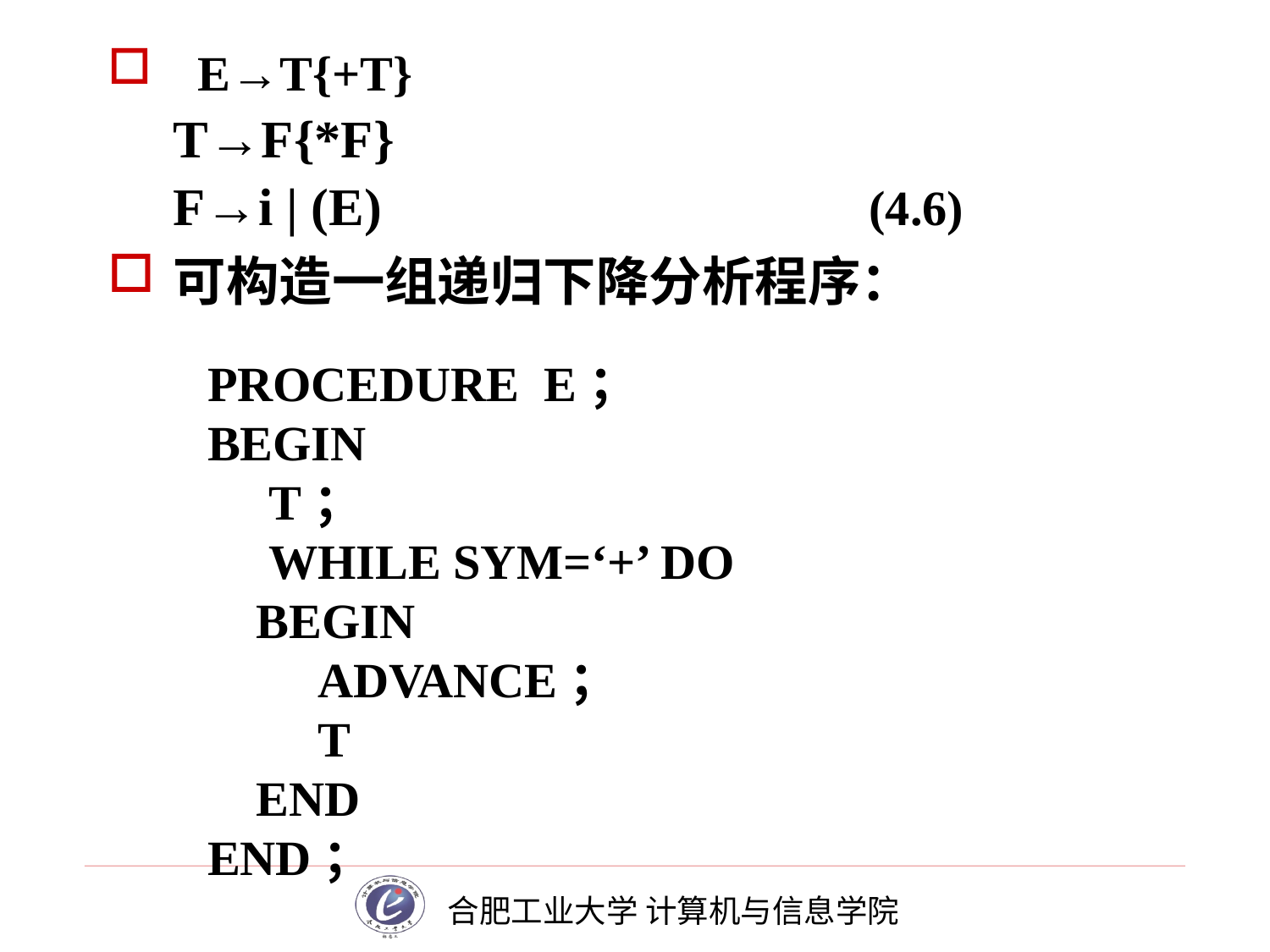

# E→T{+T}
T→F{*F}
F→i | (E)		                 	(4.6)
可构造一组递归下降分析程序：
PROCEDURE  E；
BEGIN
     T；
     WHILE SYM=‘+’ DO
    BEGIN
         ADVANCE；
         T
    END
END；